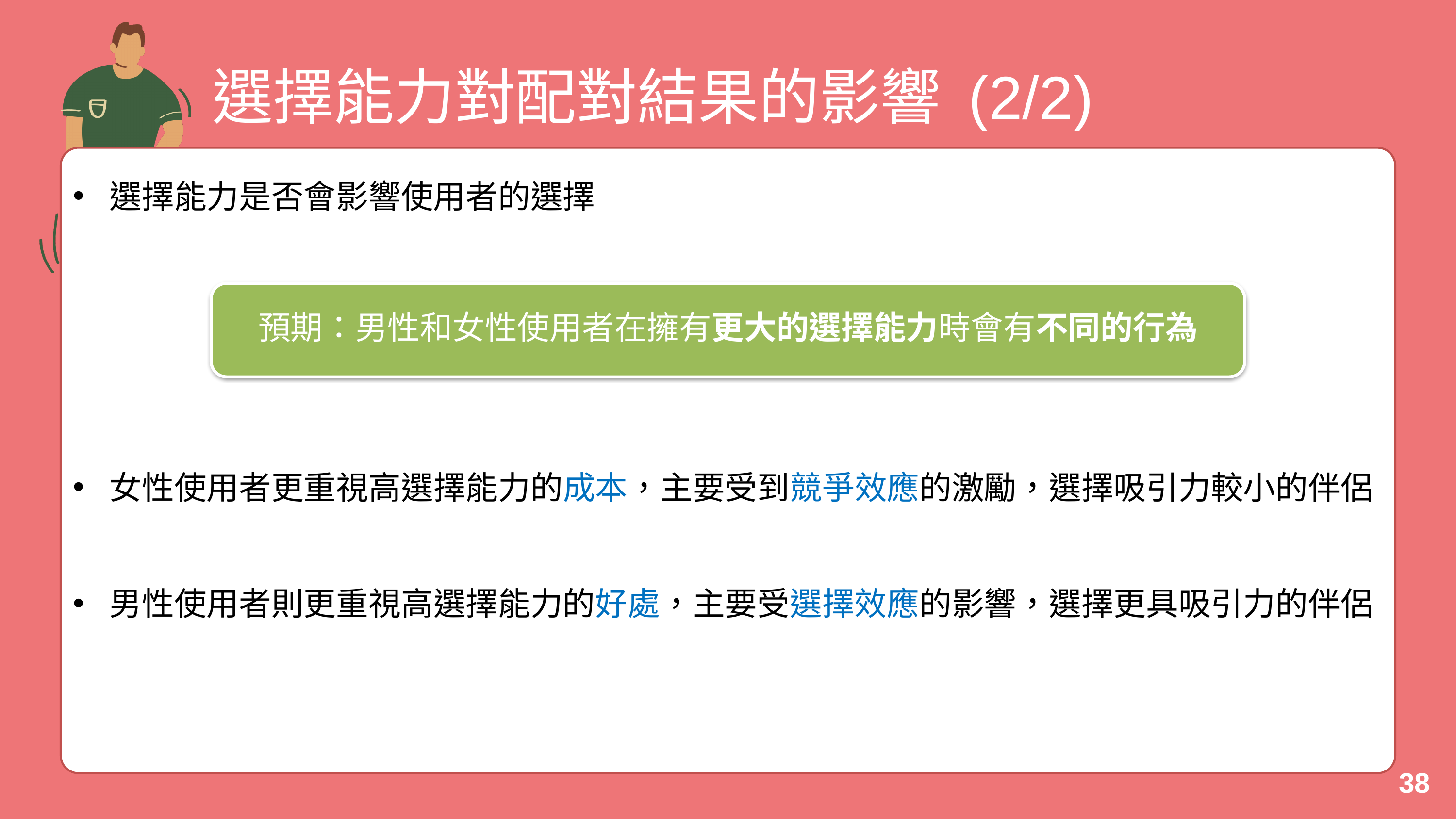

選擇能力對配對結果的影響 (2/2)
選擇能力是否會影響使用者的選擇

女性使用者更重視高選擇能力的成本，主要受到競爭效應的激勵，選擇吸引力較小的伴侶

男性使用者則更重視高選擇能力的好處，主要受選擇效應的影響，選擇更具吸引力的伴侶

預期：男性和女性使用者在擁有更大的選擇能力時會有不同的行為
38